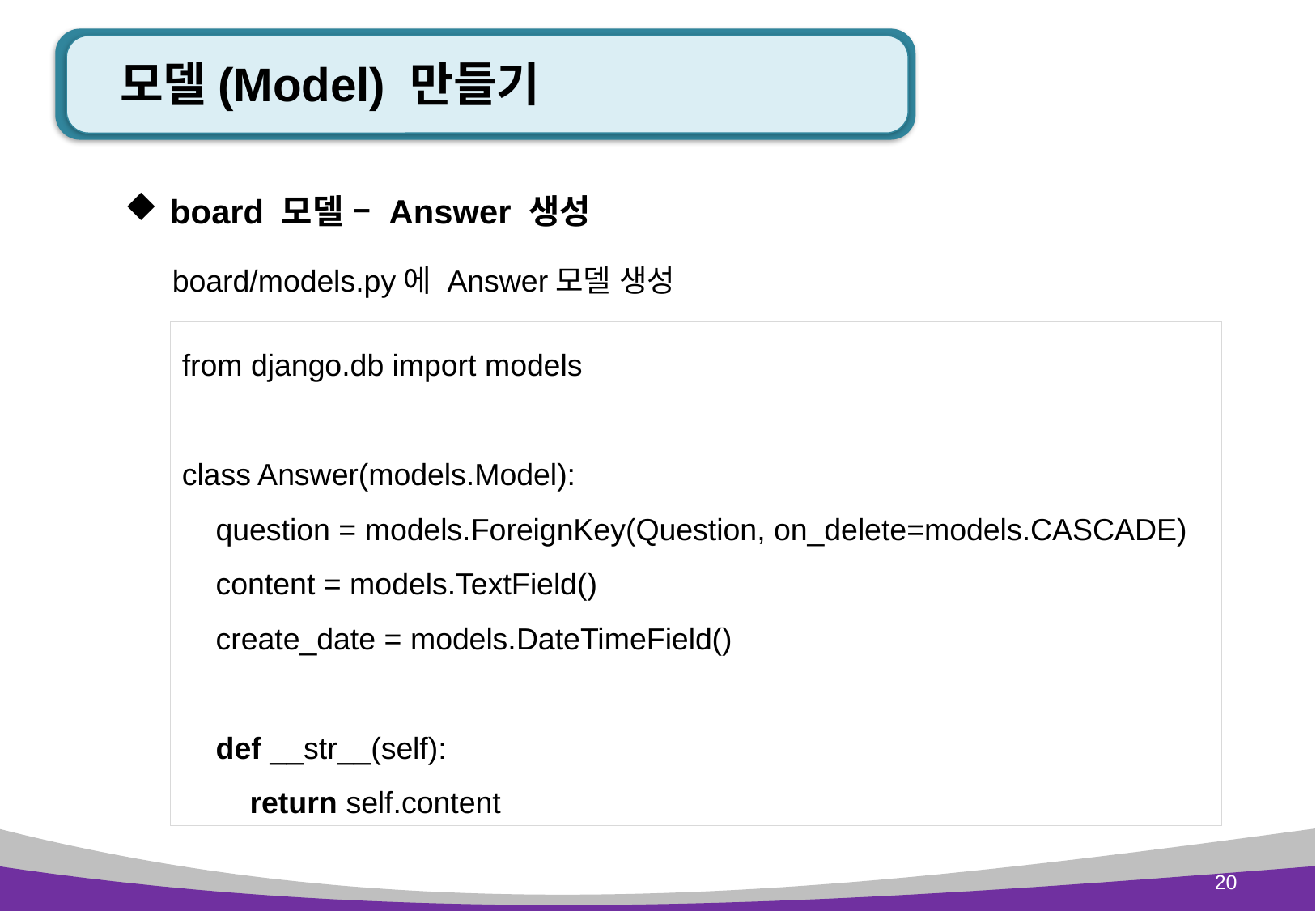

# 모델(Model) 만들기
board 모델 – Answer 생성
board/models.py에 Answer모델 생성
from django.db import models

class Answer(models.Model):
    question = models.ForeignKey(Question, on_delete=models.CASCADE)
    content = models.TextField()
    create_date = models.DateTimeField()

    def __str__(self):
        return self.content
20